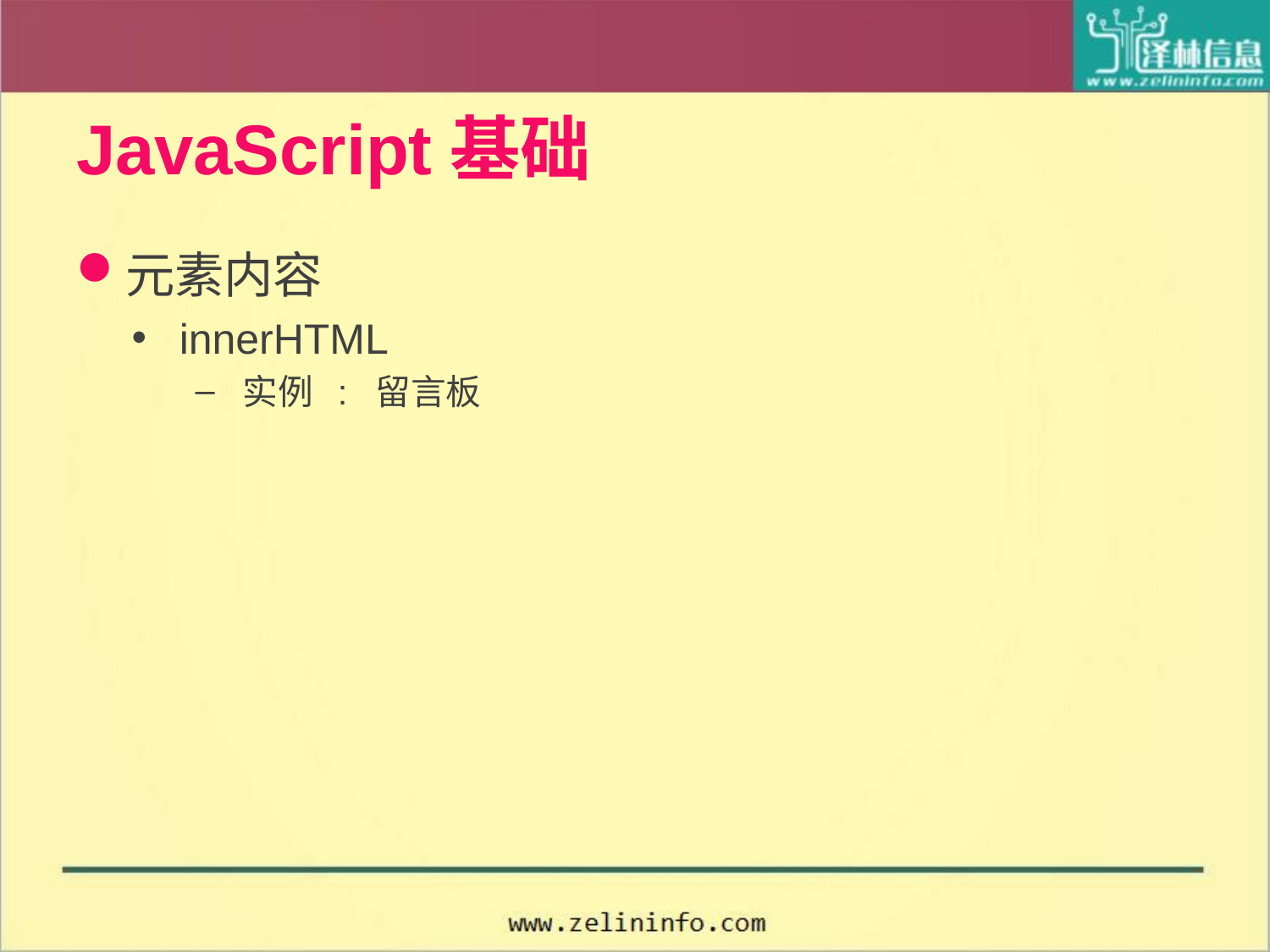

# JavaScript基础
元素内容
innerHTML
实例  :  留言板